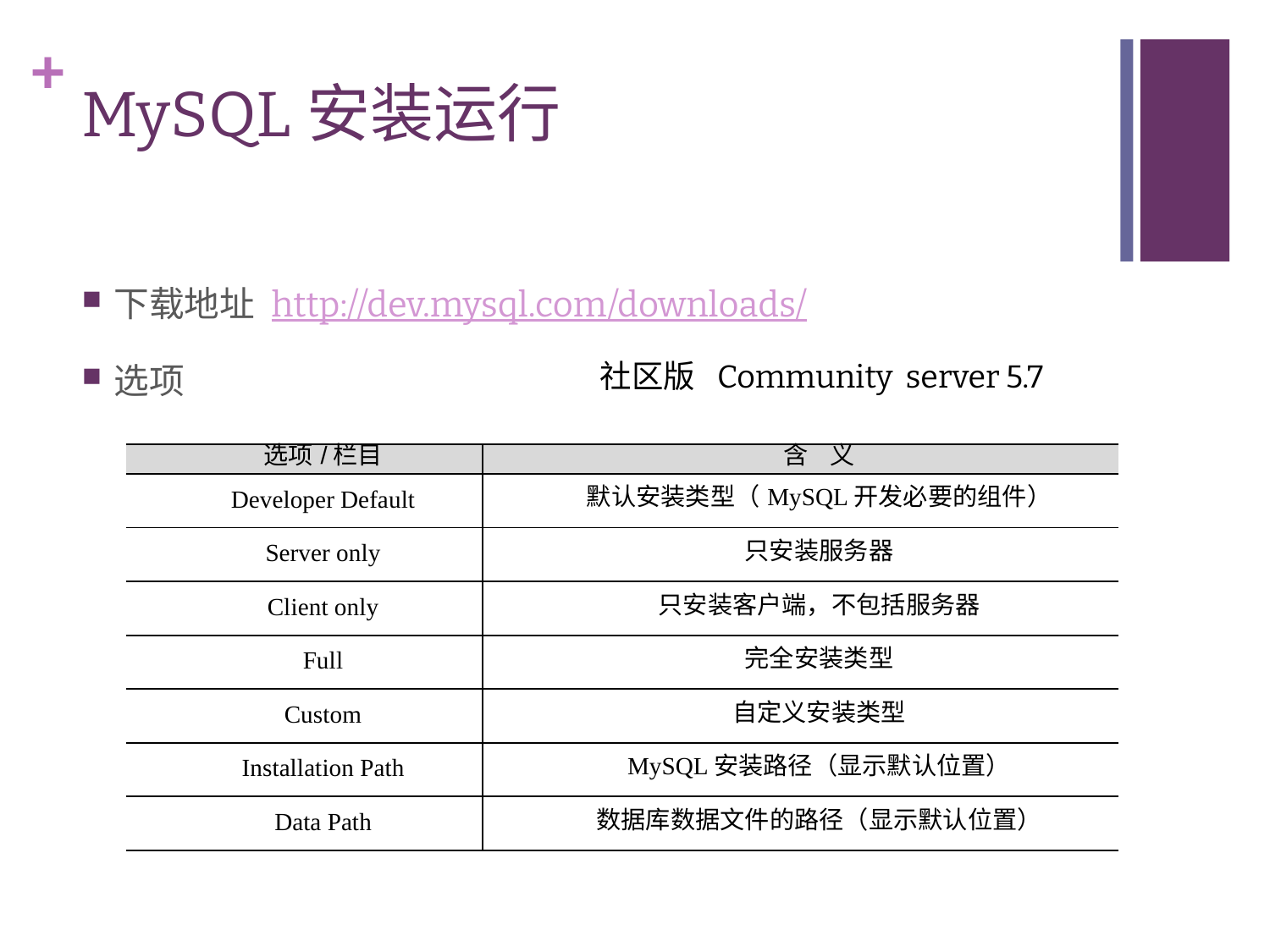

# MySQL安装运行
下载地址 http://dev.mysql.com/downloads/
选项
社区版  Community  server 5.7
| 选项/栏目 | 含 义 |
| --- | --- |
| Developer Default | 默认安装类型（MySQL开发必要的组件） |
| Server only | 只安装服务器 |
| Client only | 只安装客户端，不包括服务器 |
| Full | 完全安装类型 |
| Custom | 自定义安装类型 |
| Installation Path | MySQL安装路径（显示默认位置） |
| Data Path | 数据库数据文件的路径（显示默认位置） |